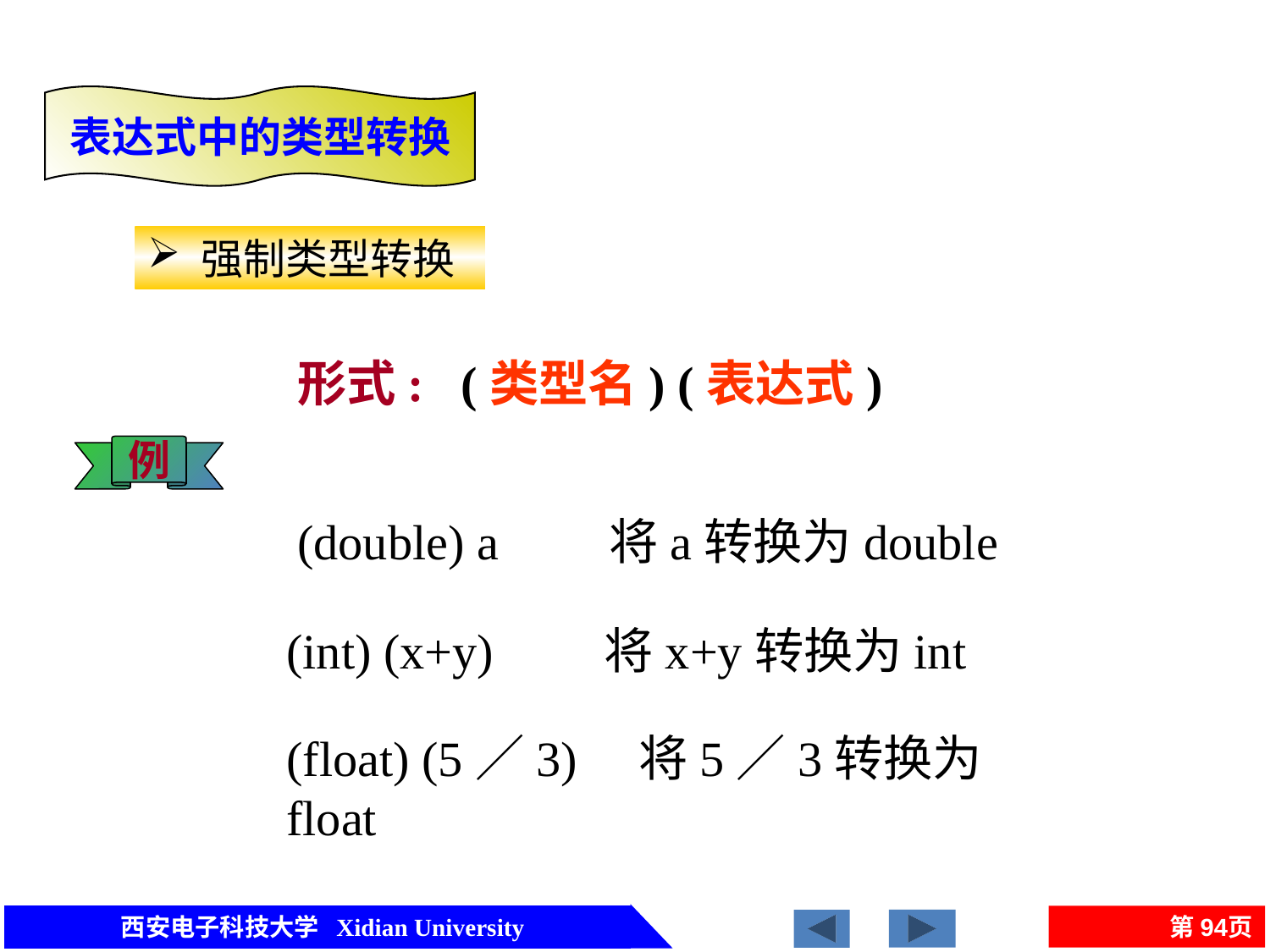

表达式中的类型转换
 强制类型转换
形式:   (类型名) (表达式)
例
　　　(double) a        将a转换为double
(int) (x+y)        将x+y转换为int
(float) (5／3)    将5／3转换为float